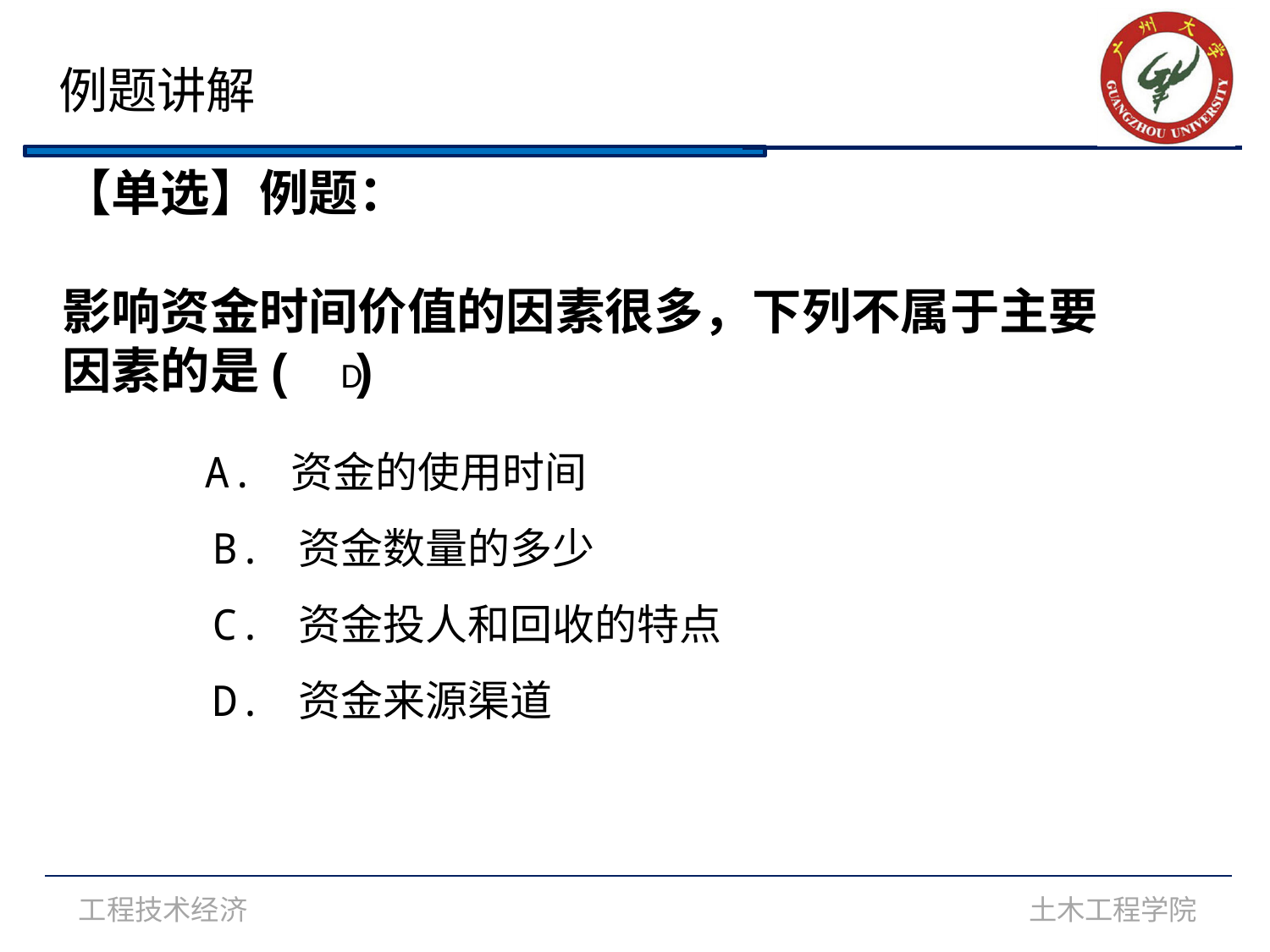

例题讲解
【单选】例题：

影响资金时间价值的因素很多，下列不属于主要因素的是(     )
D
　　 A. 资金的使用时间
　　B. 资金数量的多少
　　C. 资金投人和回收的特点
　　D. 资金来源渠道